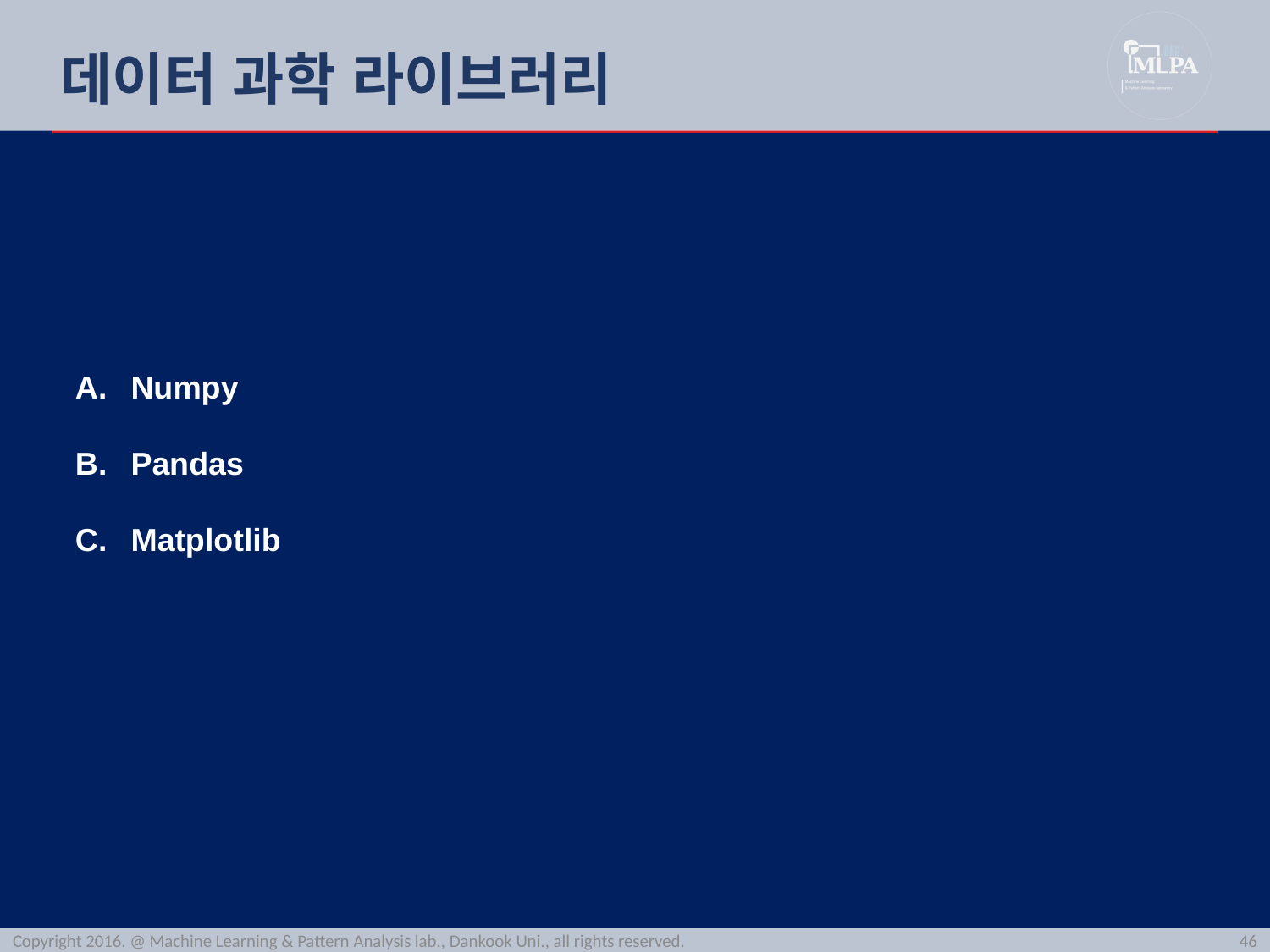

# 데이터 과학 라이브러리
Numpy
Pandas
Matplotlib
46
Copyright 2016. @ Machine Learning & Pattern Analysis lab., Dankook Uni., all rights reserved.